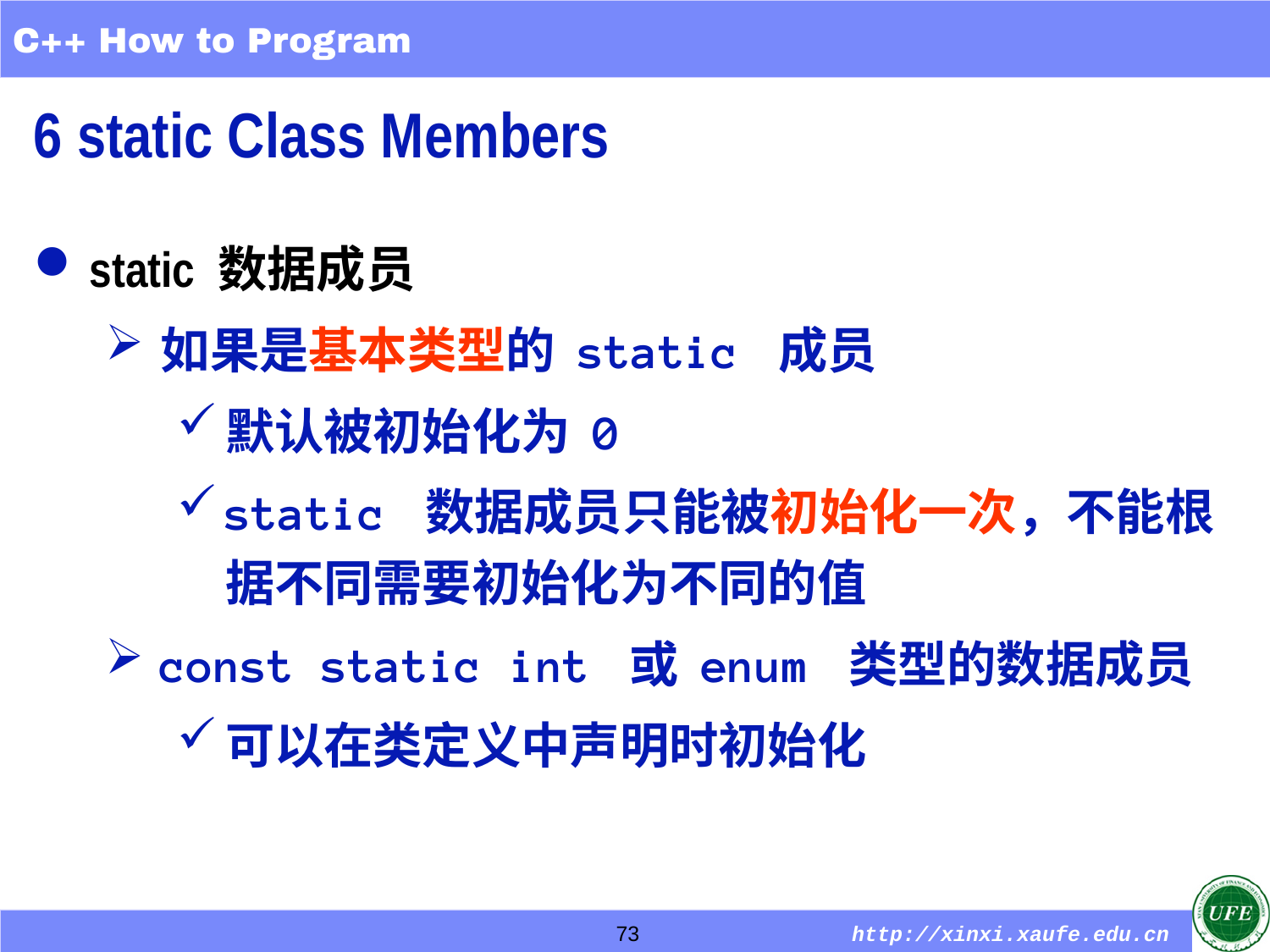

6 static Class Members
static 数据成员
如果是基本类型的 static 成员
默认被初始化为 0
static 数据成员只能被初始化一次，不能根据不同需要初始化为不同的值
const static int 或 enum 类型的数据成员
可以在类定义中声明时初始化
73